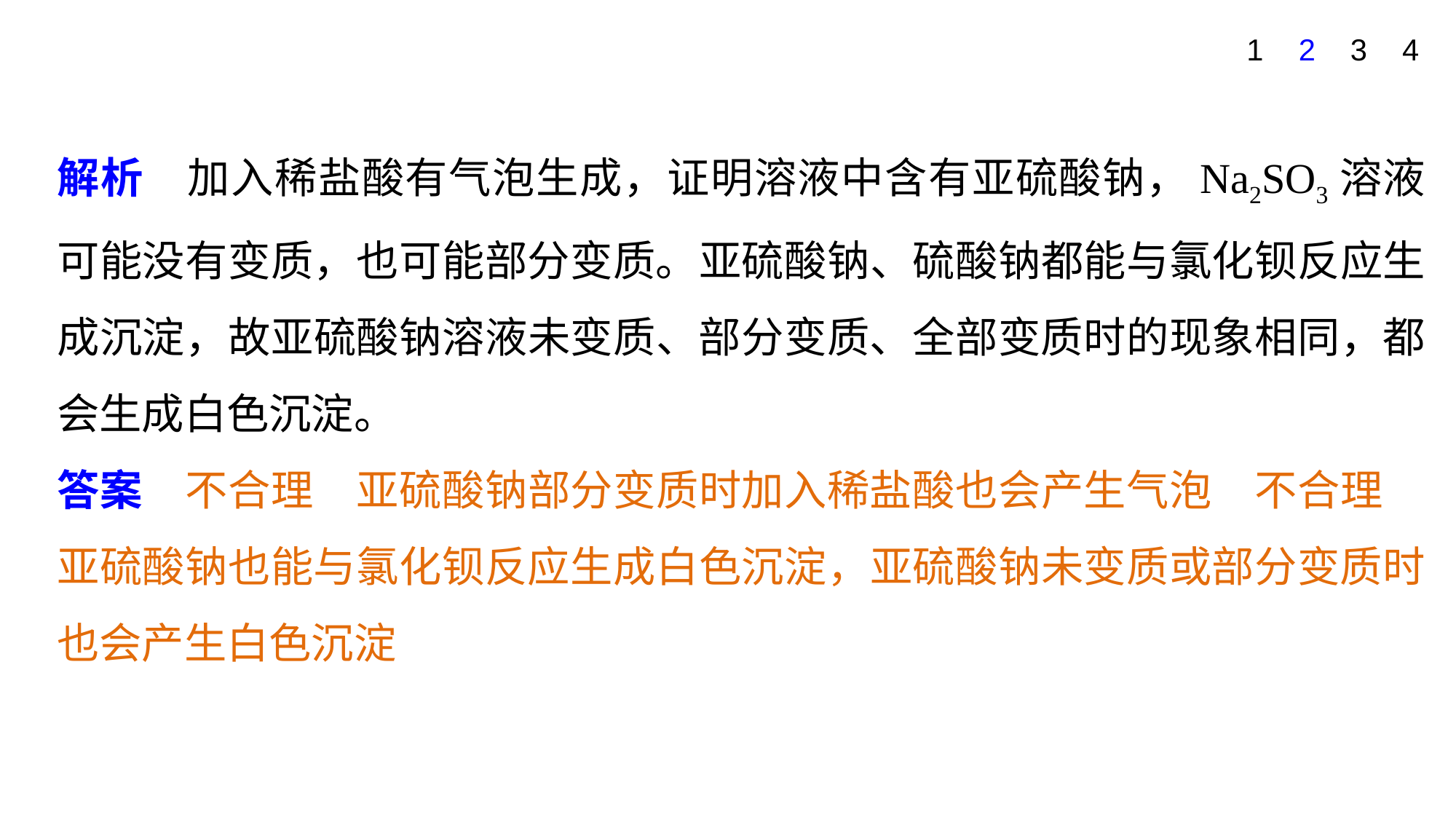

1
2
3
4
解析　加入稀盐酸有气泡生成，证明溶液中含有亚硫酸钠，Na2SO3溶液可能没有变质，也可能部分变质。亚硫酸钠、硫酸钠都能与氯化钡反应生成沉淀，故亚硫酸钠溶液未变质、部分变质、全部变质时的现象相同，都会生成白色沉淀。
答案　不合理　亚硫酸钠部分变质时加入稀盐酸也会产生气泡　不合理　亚硫酸钠也能与氯化钡反应生成白色沉淀，亚硫酸钠未变质或部分变质时也会产生白色沉淀